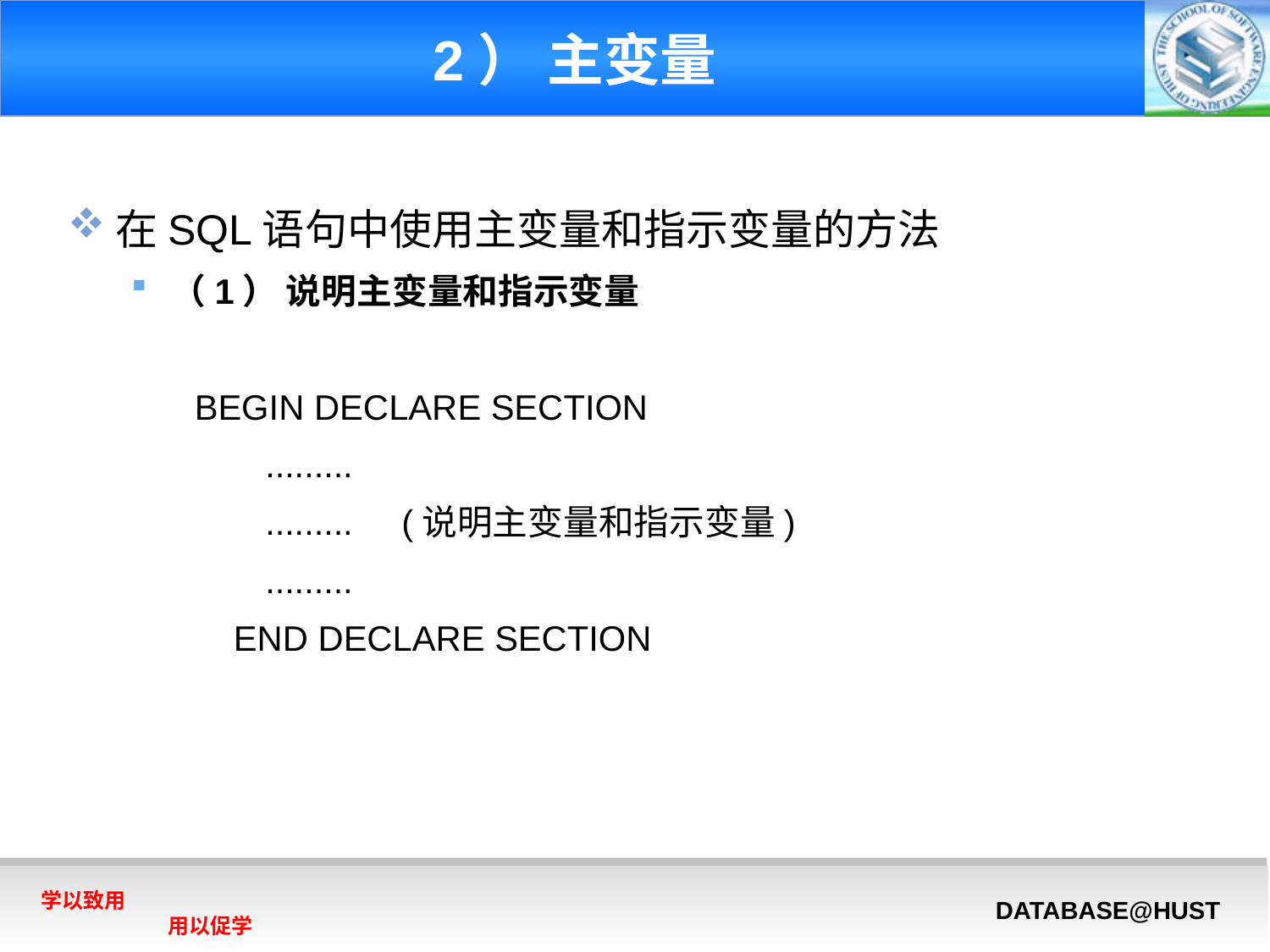

# 2） 主变量
在SQL语句中使用主变量和指示变量的方法
（1） 说明主变量和指示变量

BEGIN DECLARE SECTION
	    .........
	    .........     (说明主变量和指示变量)
	    .........
    END DECLARE SECTION